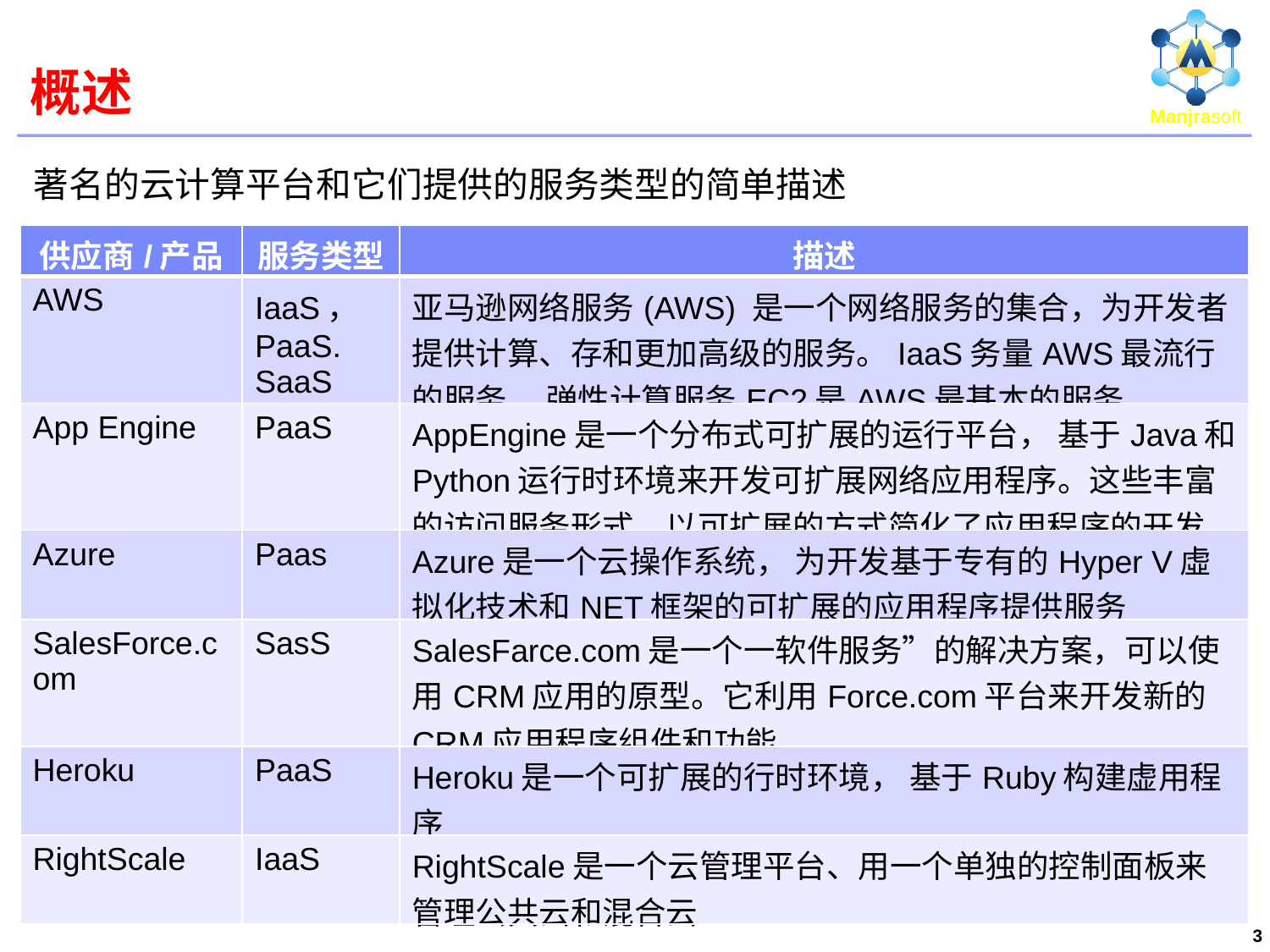

# 概述
著名的云计算平台和它们提供的服务类型的简单描述
| 供应商/产品 | 服务类型 | 描述 |
| --- | --- | --- |
| AWS | IaaS，PaaS. SaaS | 亚马逊网络服务(AWS) 是一个网络服务的集合，为开发者提供计算、存和更加高级的服务。IaaS务量AWS最流行的服务， 弹性计算服务EC2是AWS最基本的服务 |
| App Engine | PaaS | AppEngine是一个分布式可扩展的运行平台， 基于Java和Python运行时环境来开发可扩展网络应用程序。这些丰富的访问服务形式，以可扩展的方式简化了应用程序的开发。 |
| Azure | Paas | Azure是一个云操作系统， 为开发基于专有的Hyper V虛拟化技术和NET框架的可扩展的应用程序提供服务 |
| SalesForce.com | SasS | SalesFarce.com是一个一软件服务”的解决方案，可以使用CRM应用的原型。它利用Force.com平台来开发新的CRM应用程序组件和功能。 |
| Heroku | PaaS | Heroku是一个可扩展的行时环境， 基于Ruby构建虚用程序 |
| RightScale | IaaS | RightScale是一个云管理平台、用一个单独的控制面板来管理公共云和混合云 |
3